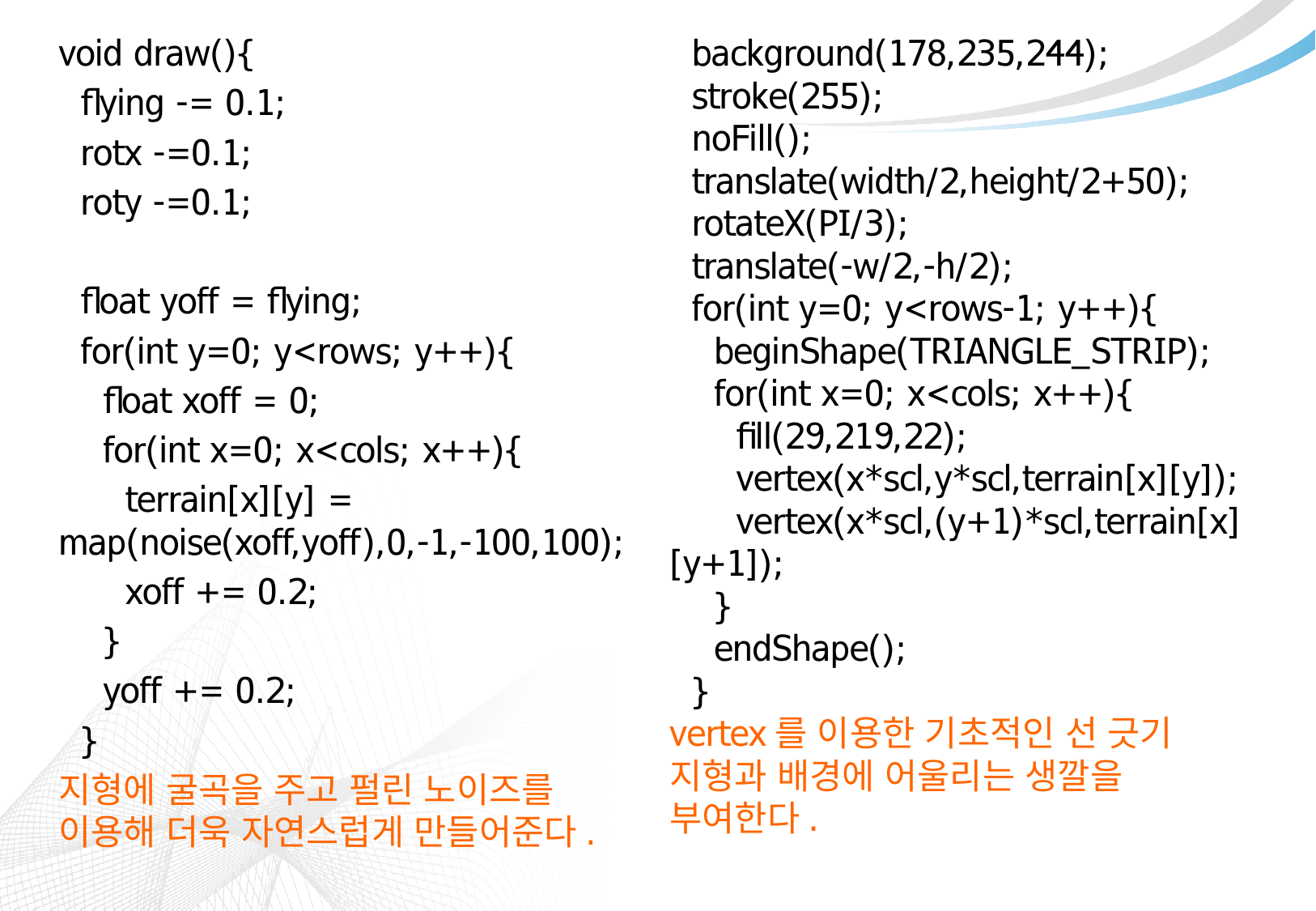

void draw(){
  flying -= 0.1;
  rotx -=0.1;
  roty -=0.1;

  float yoff = flying;
  for(int y=0; y<rows; y++){
    float xoff = 0;
    for(int x=0; x<cols; x++){
      terrain[x][y] = map(noise(xoff,yoff),0,-1,-100,100);
      xoff += 0.2;
    }
    yoff += 0.2;
  }
지형에 굴곡을 주고 펄린 노이즈를 이용해 더욱 자연스럽게 만들어준다.
  background(178,235,244);
  stroke(255);
  noFill();
  translate(width/2,height/2+50);
  rotateX(PI/3);
  translate(-w/2,-h/2);
  for(int y=0; y<rows-1; y++){
    beginShape(TRIANGLE_STRIP);
    for(int x=0; x<cols; x++){
      fill(29,219,22);
      vertex(x*scl,y*scl,terrain[x][y]);
      vertex(x*scl,(y+1)*scl,terrain[x][y+1]);
    }
    endShape();
  }
vertex를 이용한 기초적인 선 긋기
지형과 배경에 어울리는 생깔을 부여한다.